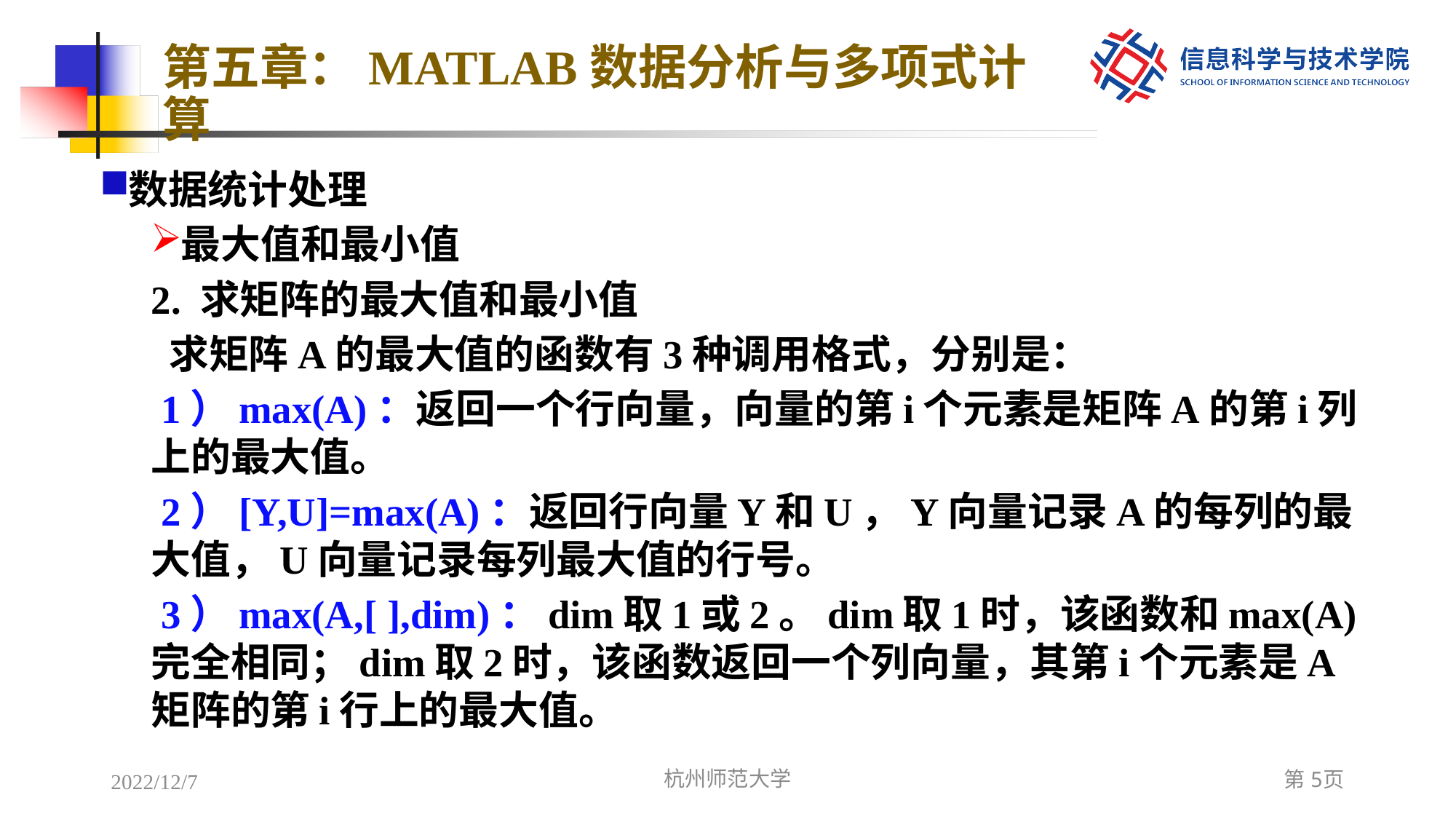

# 第五章：MATLAB数据分析与多项式计算
数据统计处理
最大值和最小值
	2. 求矩阵的最大值和最小值
 求矩阵A的最大值的函数有3种调用格式，分别是：
 1）max(A)：返回一个行向量，向量的第i个元素是矩阵A的第i列上的最大值。
 2）[Y,U]=max(A)：返回行向量Y和U，Y向量记录A的每列的最大值，U向量记录每列最大值的行号。
 3）max(A,[ ],dim)：dim取1或2。dim取1时，该函数和max(A)完全相同；dim取2时，该函数返回一个列向量，其第i个元素是A矩阵的第i行上的最大值。
2022/12/7
杭州师范大学
第5页